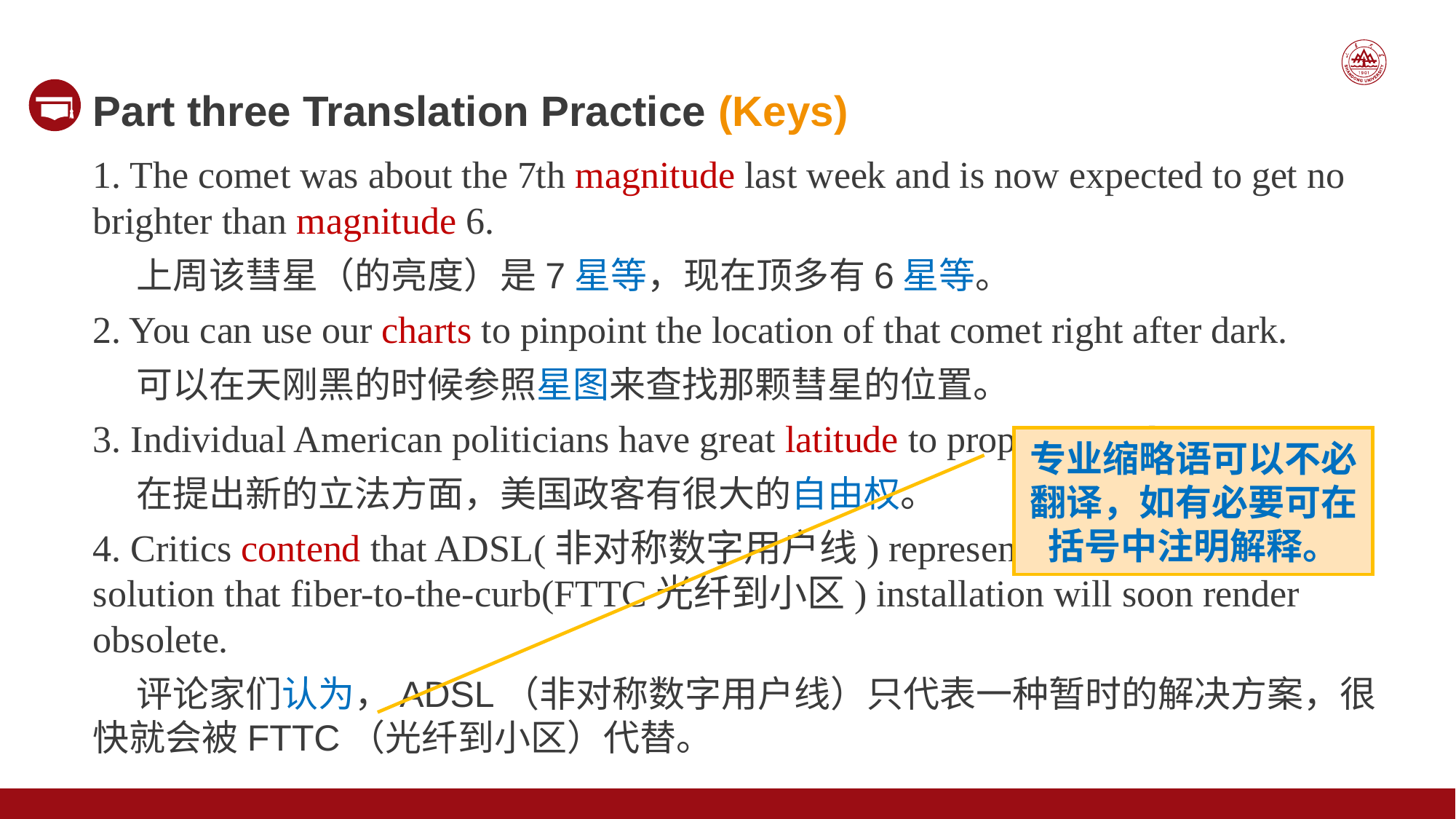

Part three Translation Practice (Keys)

1. The comet was about the 7th magnitude last week and is now expected to get no brighter than magnitude 6.
    上周该彗星（的亮度）是7星等，现在顶多有6星等。
2. You can use our charts to pinpoint the location of that comet right after dark.
    可以在天刚黑的时候参照星图来查找那颗彗星的位置。
3. Individual American politicians have great latitude to propose new laws.
    在提出新的立法方面，美国政客有很大的自由权。
4. Critics contend that ADSL(非对称数字用户线) represents merely an interim solution that fiber-to-the-curb(FTTC光纤到小区) installation will soon render obsolete.
    评论家们认为，ADSL（非对称数字用户线）只代表一种暂时的解决方案，很快就会被FTTC（光纤到小区）代替。

专业缩略语可以不必翻译，如有必要可在括号中注明解释。